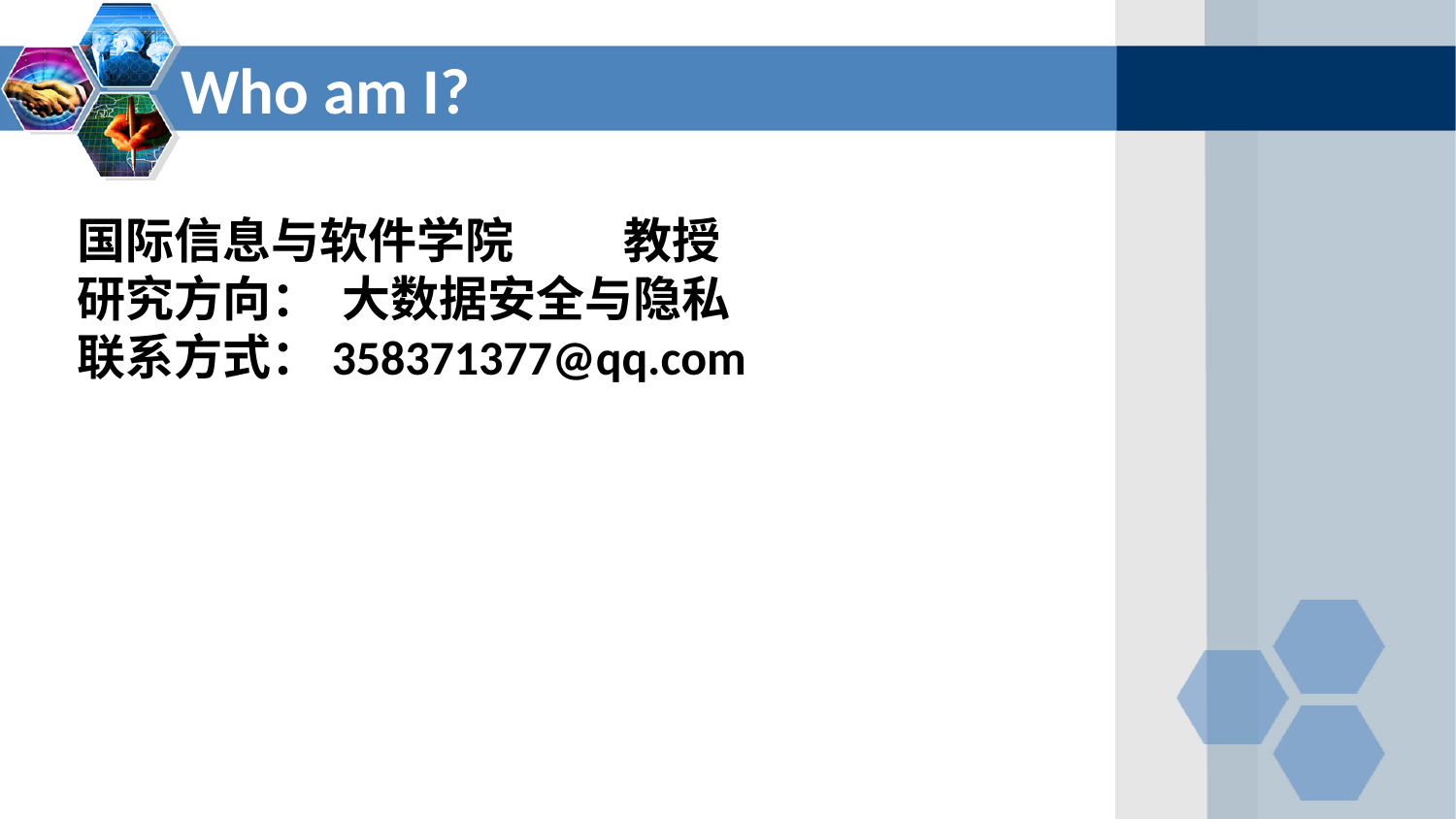

# Who am I?
国际信息与软件学院          教授
研究方向：  大数据安全与隐私
联系方式：358371377@qq.com